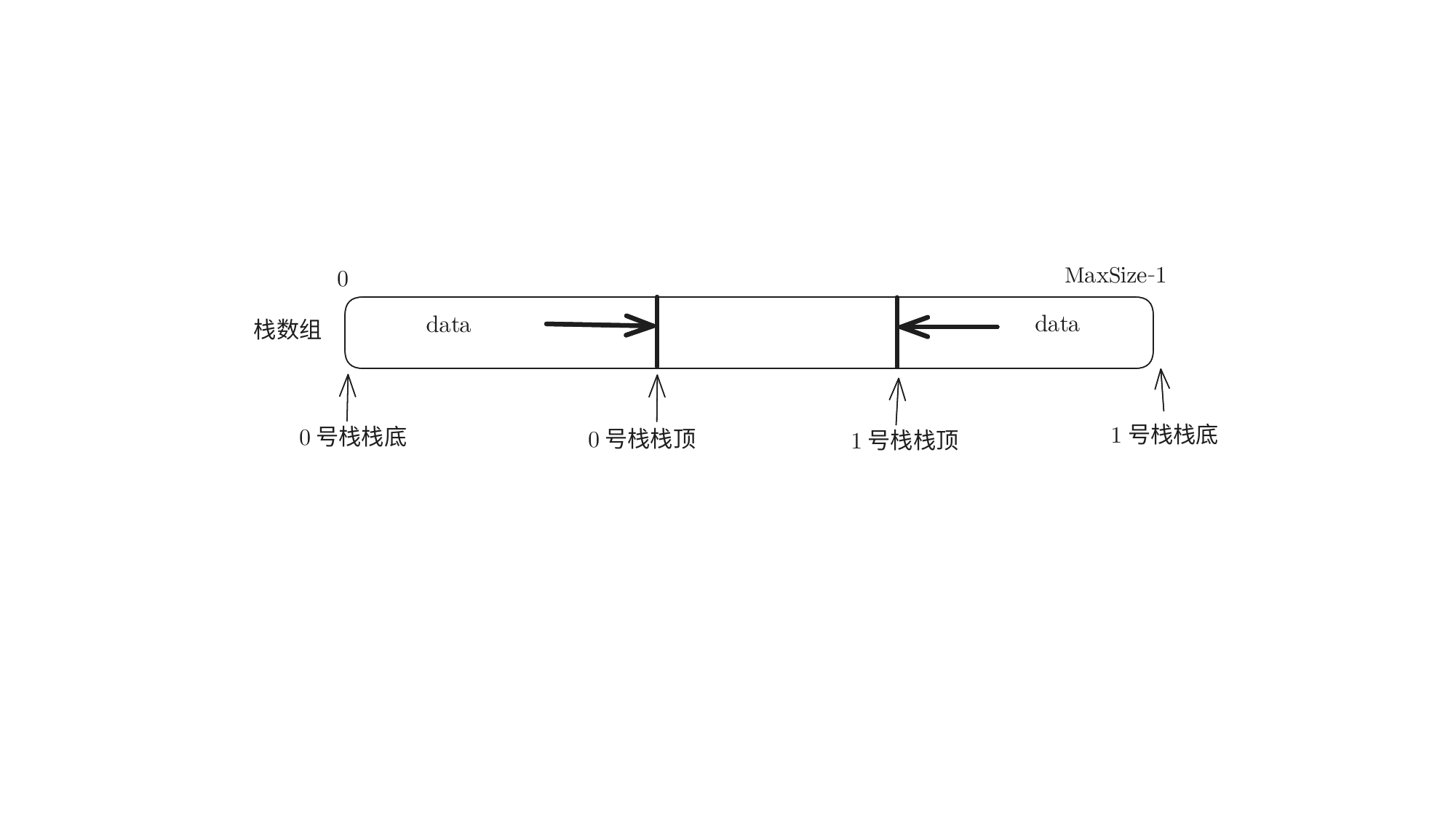

MaxSize-1
0

data
data
栈数组

1号栈栈底
0号栈栈底
0号栈栈顶
1号栈栈顶